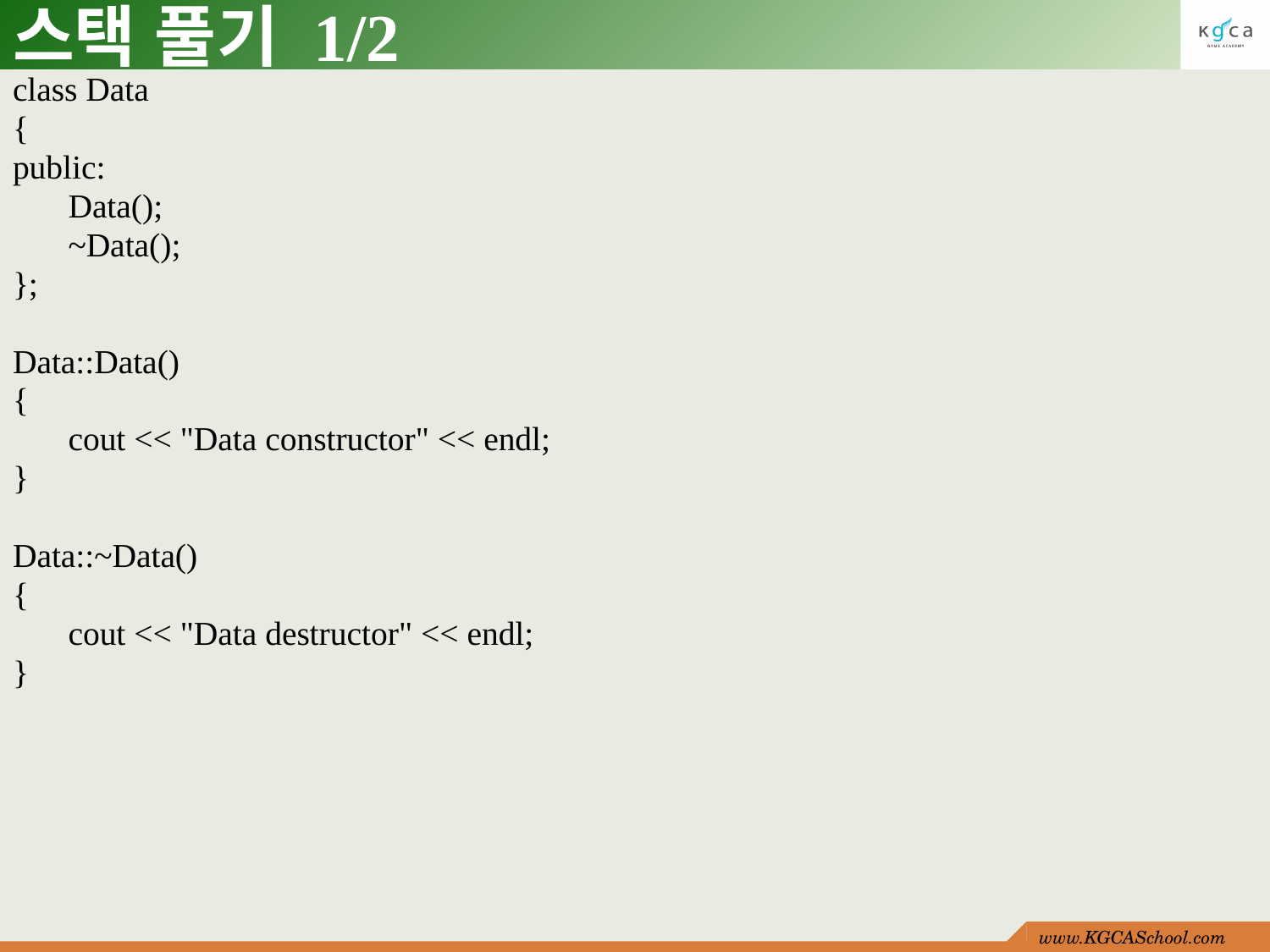

# 스택 풀기 1/2
class Data
{
public:
	Data();
	~Data();
};

Data::Data()
{
	cout << "Data constructor" << endl;
}

Data::~Data()
{
	cout << "Data destructor" << endl;
}